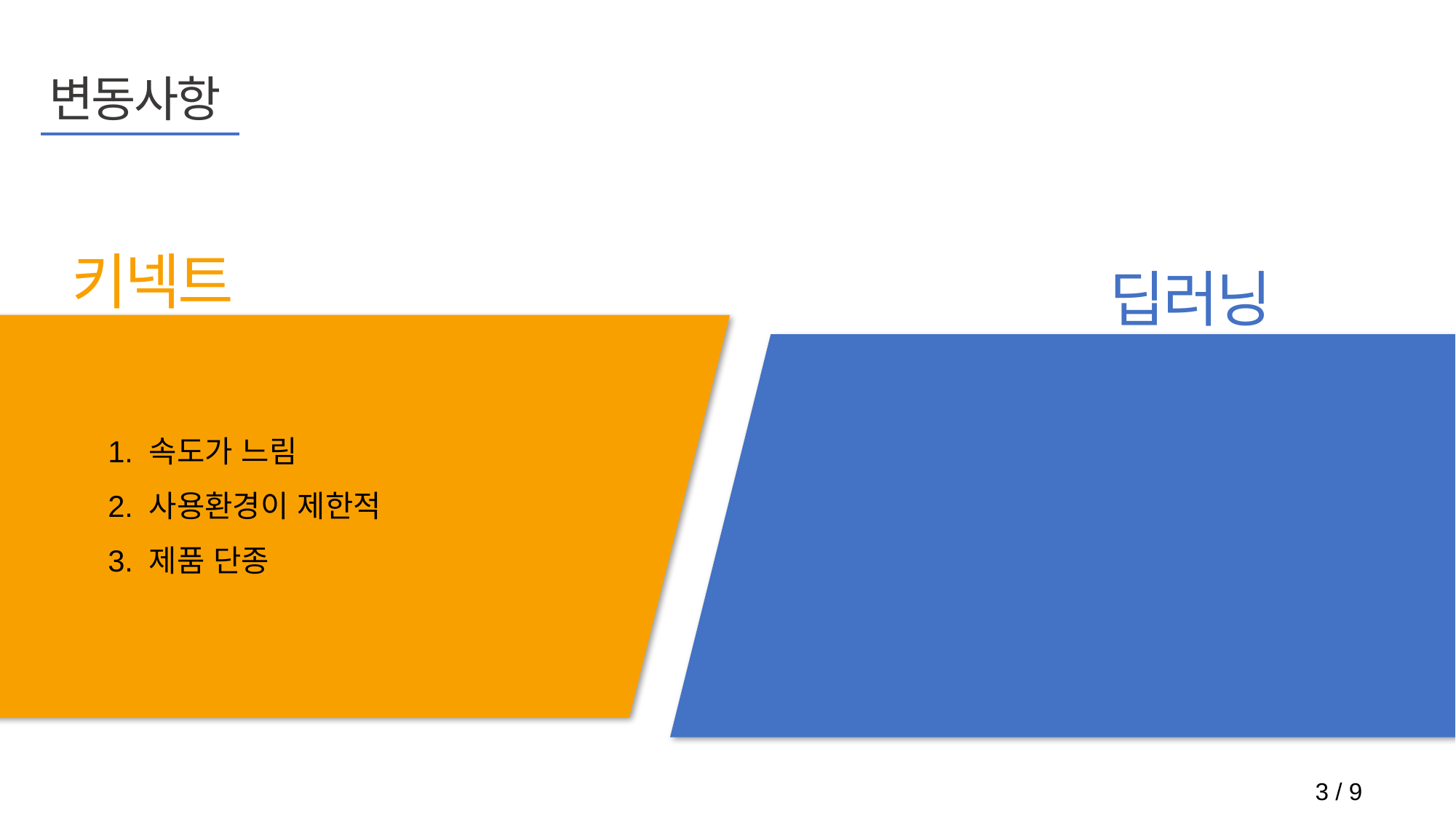

변동사항
키넥트
딥러닝

1. 속도가 느림
2. 사용환경이 제한적
3. 제품 단종
1. 서버 측에서 처리 가능
2. 키넥트와 동일한 수준 Depth 추출 가능
3. 사용이 용이함

3 / 9